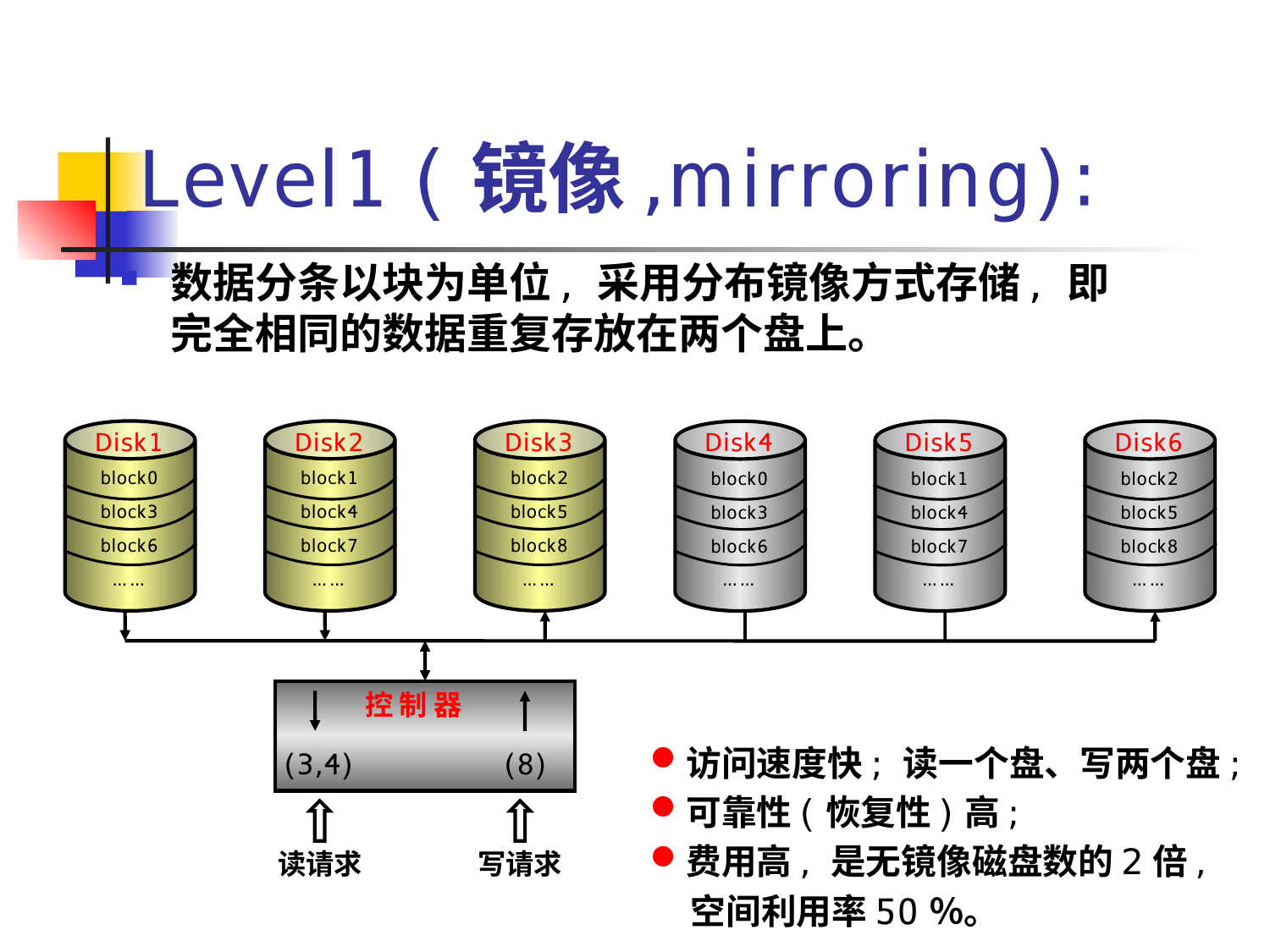

Level1 (镜像,mirroring):
数据分条以块为单位, 采用分布镜像方式存储, 即完全相同的数据重复存放在两个盘上。

block0
block3
block6
……
block1
block4
block7
……
block2
block5
block8
……
block0
block3
block6
……
block1
block4
block7
……
block2
block5
block8
……
Disk1
Disk2
Disk3
Disk4
Disk5
Disk6

控 制 器

(3,4)
(8)

读请求
写请求

访问速度快; 读一个盘、写两个盘;
可靠性(恢复性)高;
费用高, 是无镜像磁盘数的2倍,
    空间利用率50％。